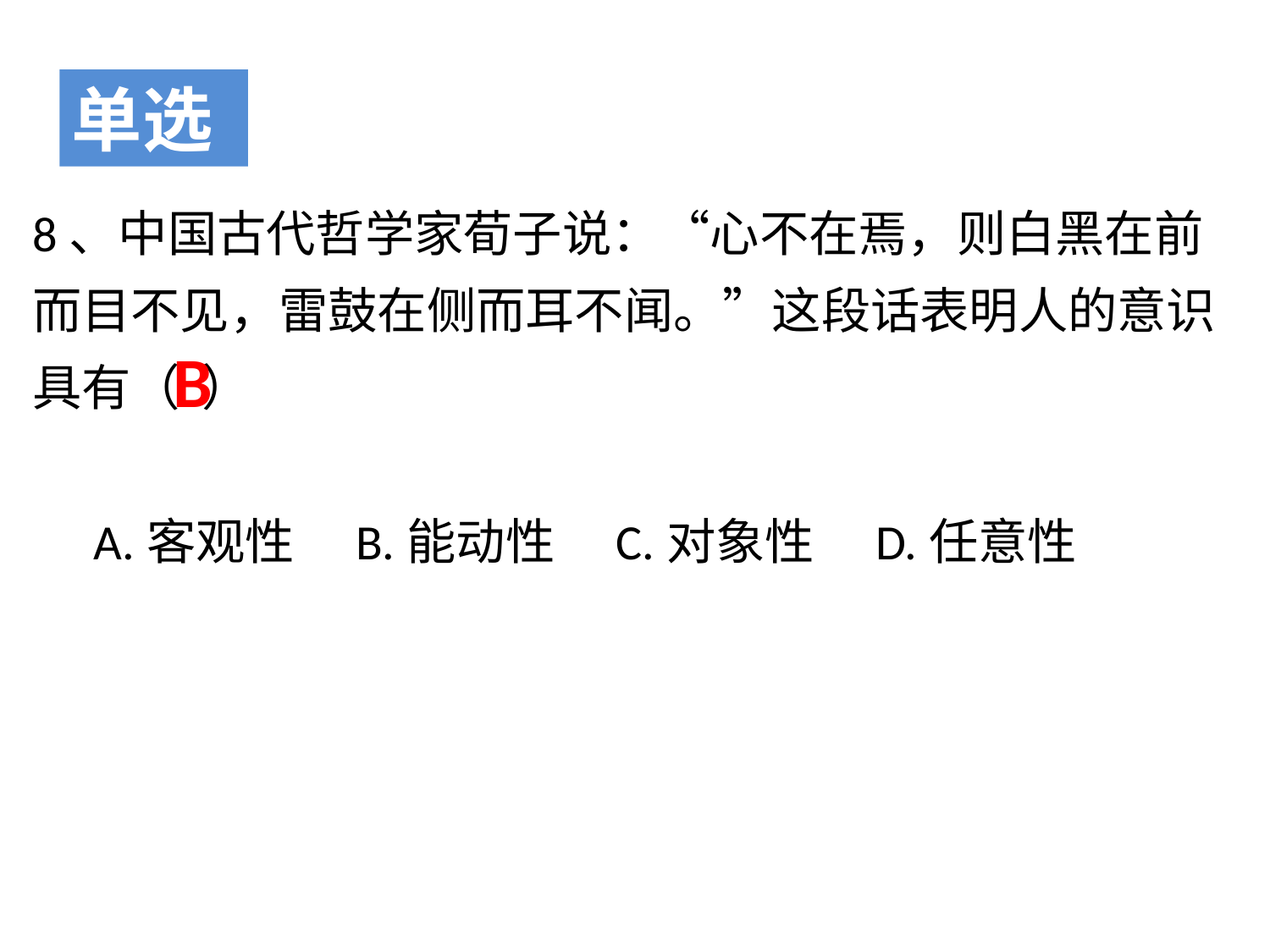

单选
8、中国古代哲学家荀子说：“心不在焉，则白黑在前而目不见，雷鼓在侧而耳不闻。”这段话表明人的意识具有（  ）

　A.客观性　B.能动性　C.对象性　D.任意性

B